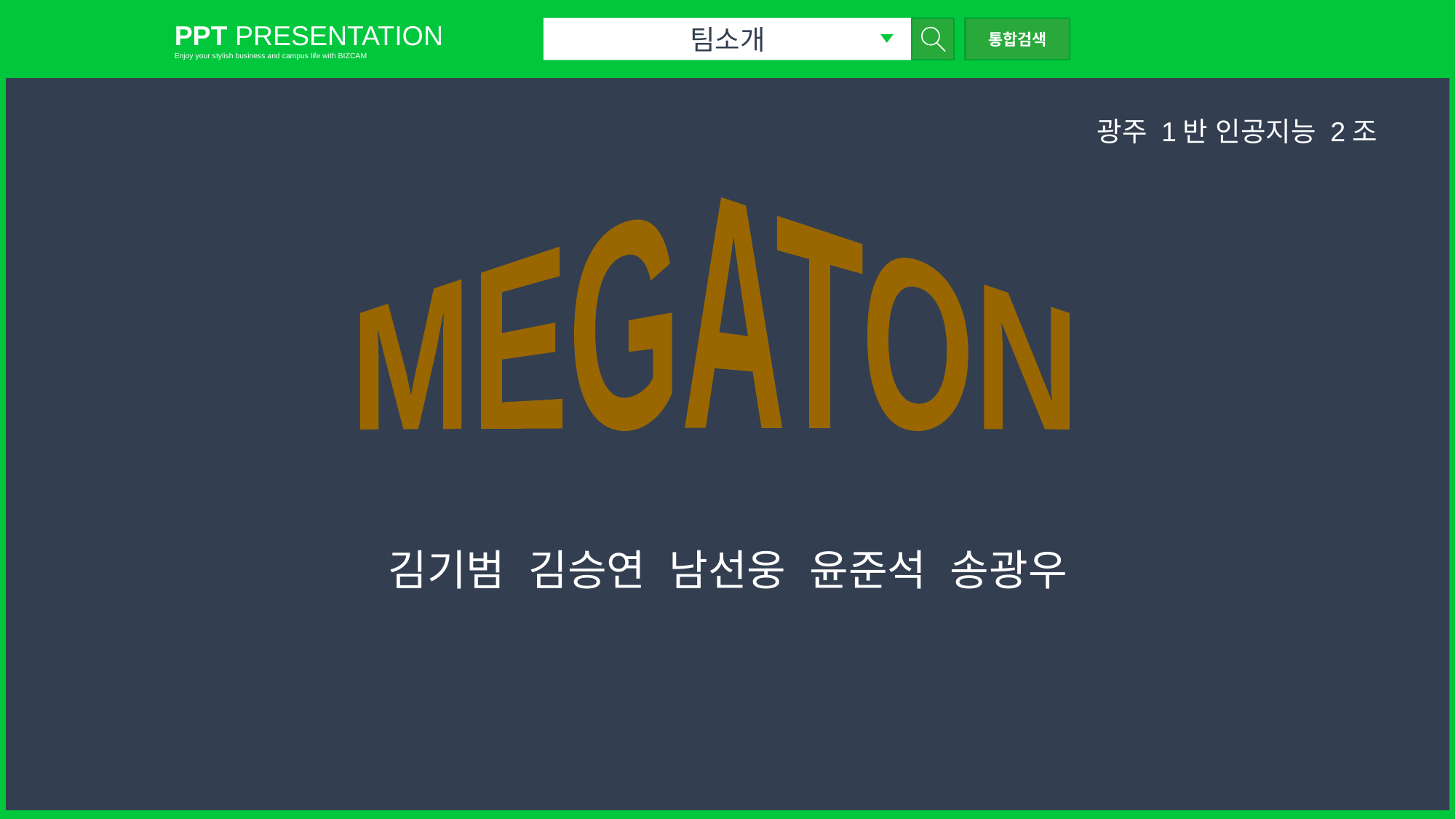

PPT PRESENTATION
Enjoy your stylish business and campus life with BIZCAM

팀소개

통합검색

광주 1반 인공지능 2조
MEGATON
김기범  김승연  남선웅  윤준석  송광우